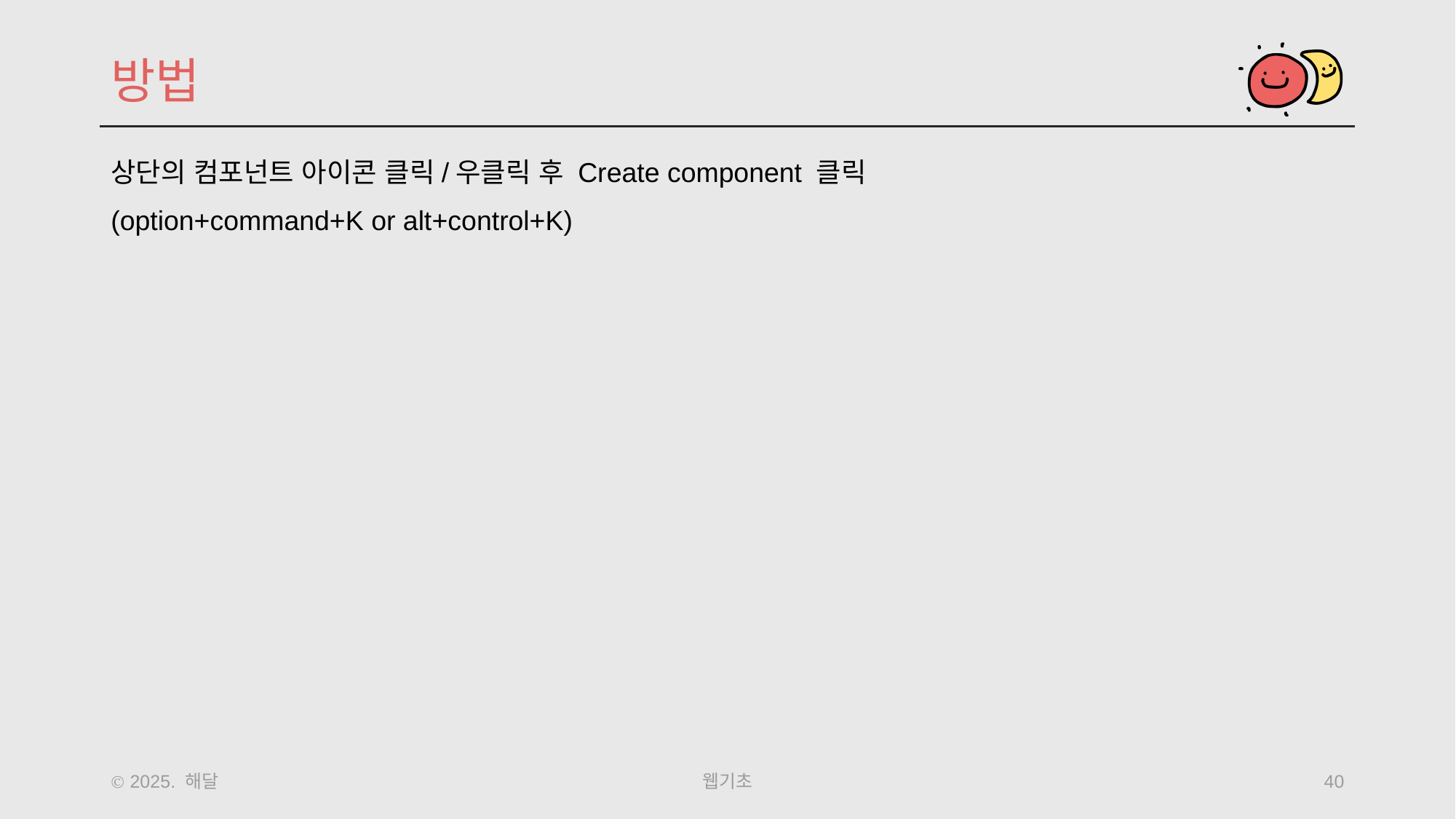

방법
상단의 컴포넌트 아이콘 클릭/우클릭 후 Create component 클릭
(option+command+K or alt+control+K)
Ⓒ 2025. 해달
웹기초
40